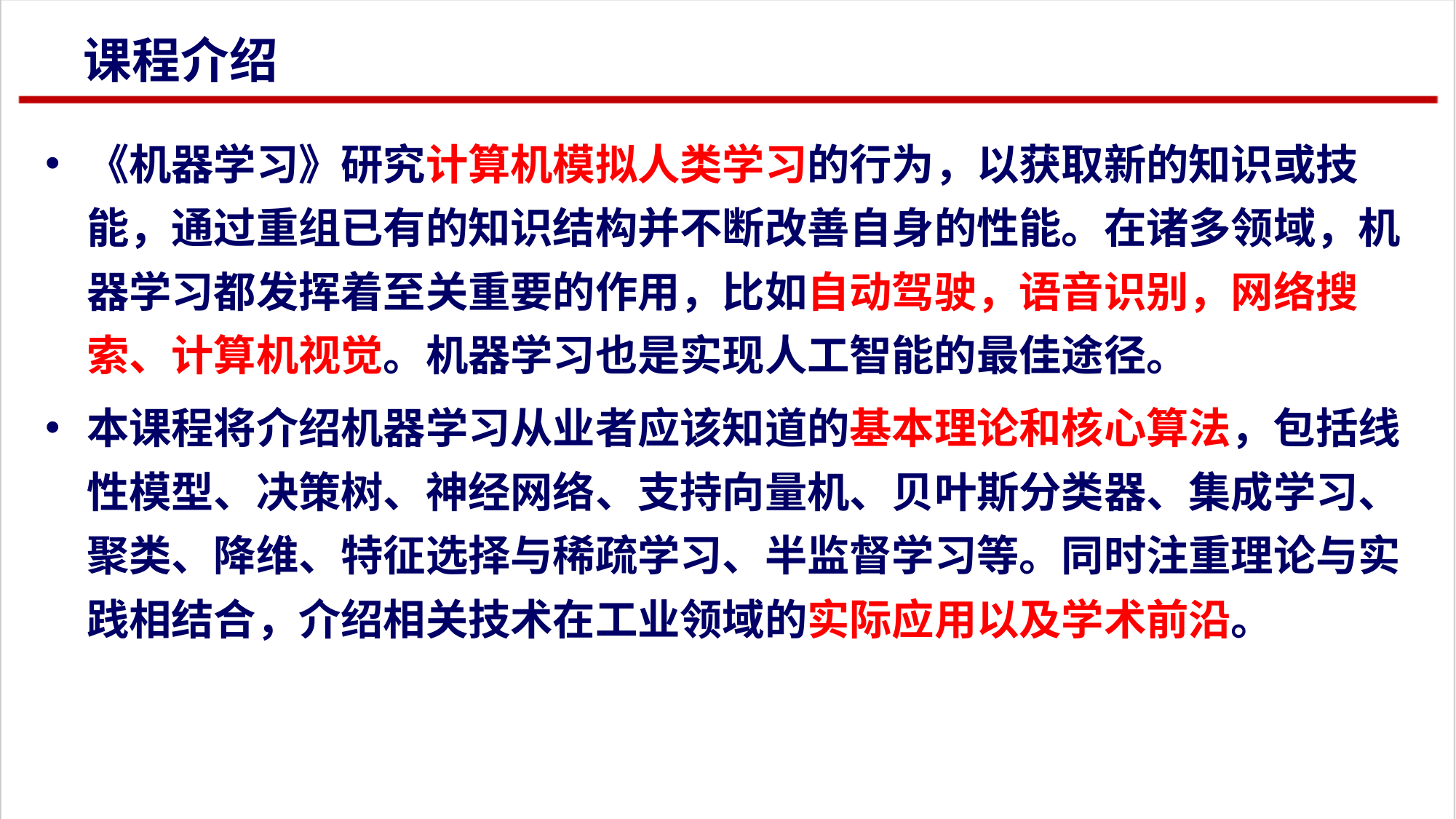

# 课程介绍
《机器学习》研究计算机模拟人类学习的行为，以获取新的知识或技能，通过重组已有的知识结构并不断改善自身的性能。在诸多领域，机器学习都发挥着至关重要的作用，比如自动驾驶，语音识别，网络搜索、计算机视觉。机器学习也是实现人工智能的最佳途径。
本课程将介绍机器学习从业者应该知道的基本理论和核心算法，包括线性模型、决策树、神经网络、支持向量机、贝叶斯分类器、集成学习、聚类、降维、特征选择与稀疏学习、半监督学习等。同时注重理论与实践相结合，介绍相关技术在工业领域的实际应用以及学术前沿。